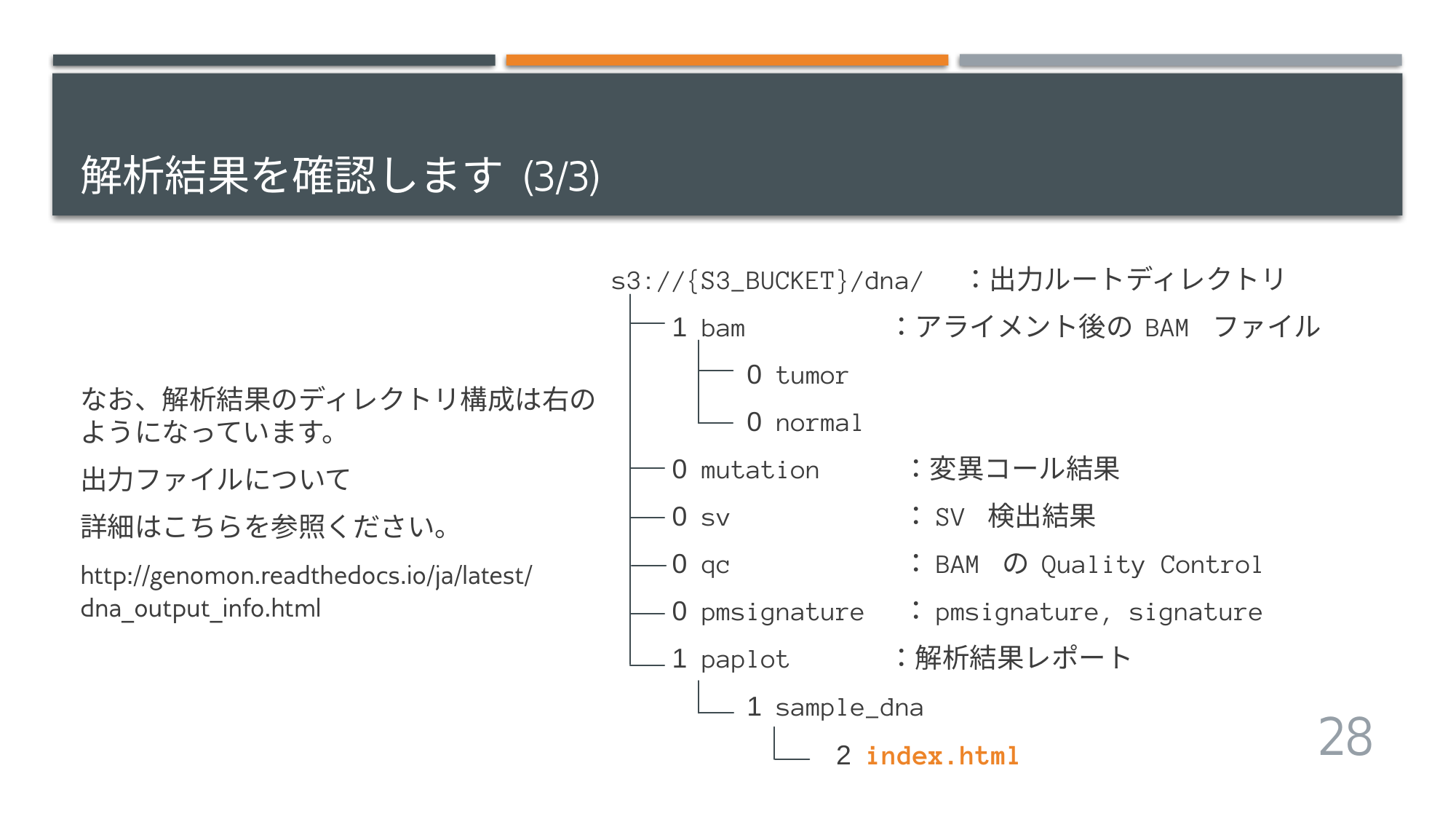

# 解析結果を確認します (3/3)
なお、解析結果のディレクトリ構成は右のようになっています。
出力ファイルについて
詳細はこちらを参照ください。
http://genomon.readthedocs.io/ja/latest/dna_output_info.html
s3://{S3_BUCKET}/dna/  ：出力ルートディレクトリ
    1 bam         ：アライメント後の BAM ファイル
         0 tumor
         0 normal
    0 mutation     ：変異コール結果
    0 sv           ：SV 検出結果
    0 qc           ：BAM の Quality Control
    0 pmsignature  ：pmsignature, signature
    1 paplot      ：解析結果レポート
         1 sample_dna
               2 index.html

28